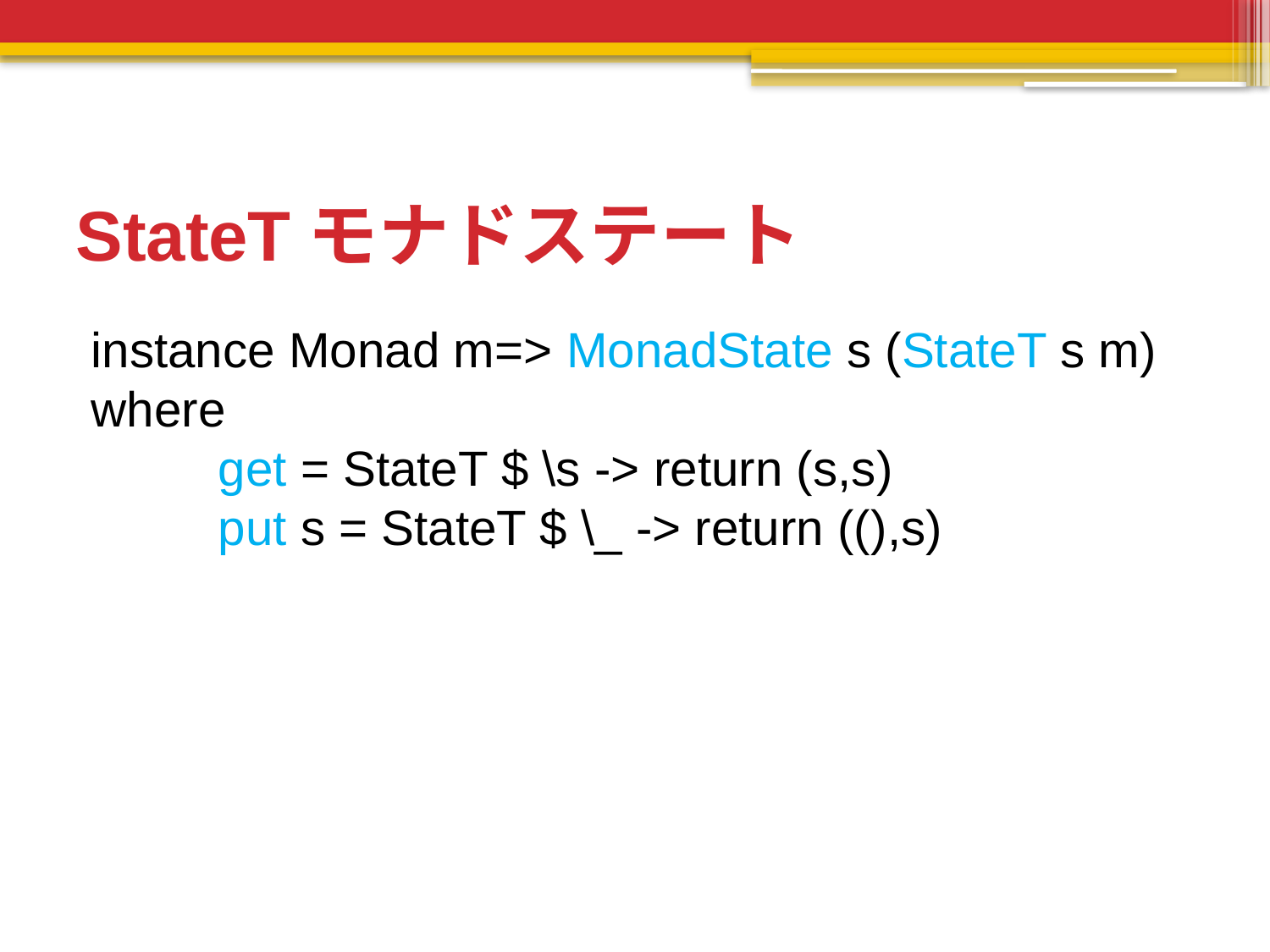

# StateTモナドステート
instance Monad m=> MonadState s (StateT s m) where
	get = StateT $ \s -> return (s,s)
	put s = StateT $ \_ -> return ((),s)